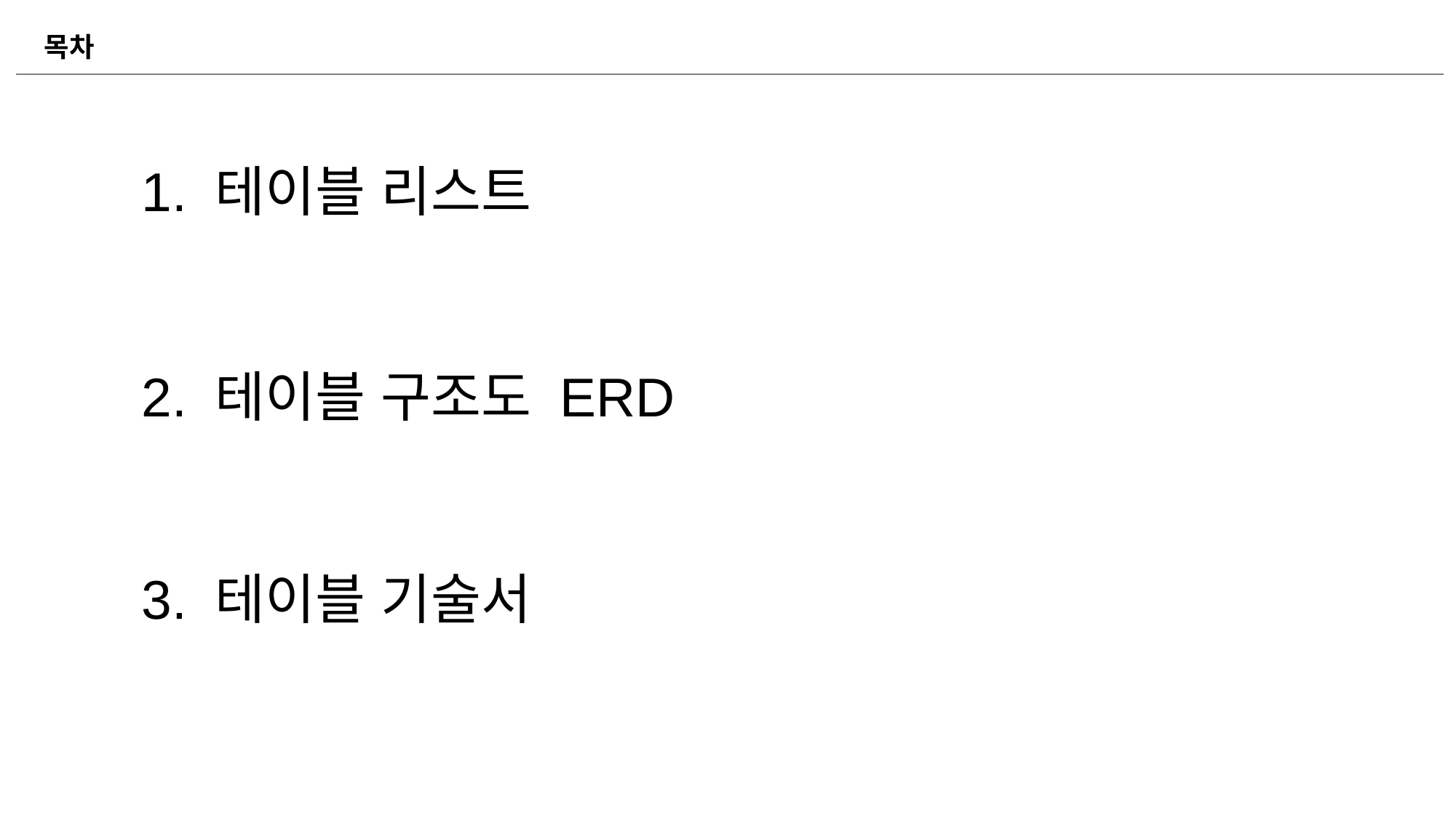

목차
1. 테이블 리스트
2. 테이블 구조도 ERD
3. 테이블 기술서